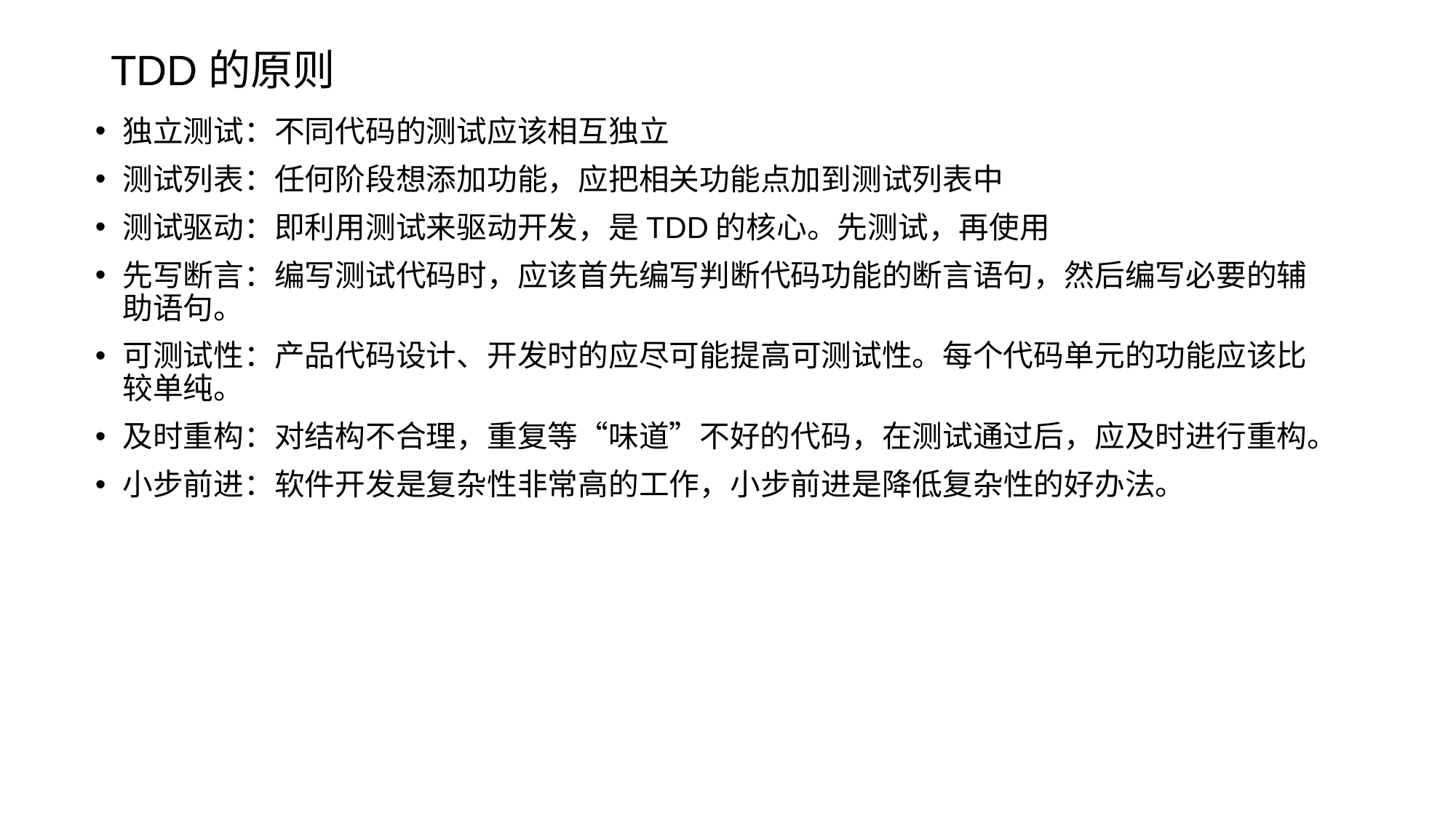

# TDD的原则
独立测试：不同代码的测试应该相互独立
测试列表：任何阶段想添加功能，应把相关功能点加到测试列表中
测试驱动：即利用测试来驱动开发，是TDD的核心。先测试，再使用
先写断言：编写测试代码时，应该首先编写判断代码功能的断言语句，然后编写必要的辅助语句。
可测试性：产品代码设计、开发时的应尽可能提高可测试性。每个代码单元的功能应该比较单纯。
及时重构：对结构不合理，重复等“味道”不好的代码，在测试通过后，应及时进行重构。
小步前进：软件开发是复杂性非常高的工作，小步前进是降低复杂性的好办法。